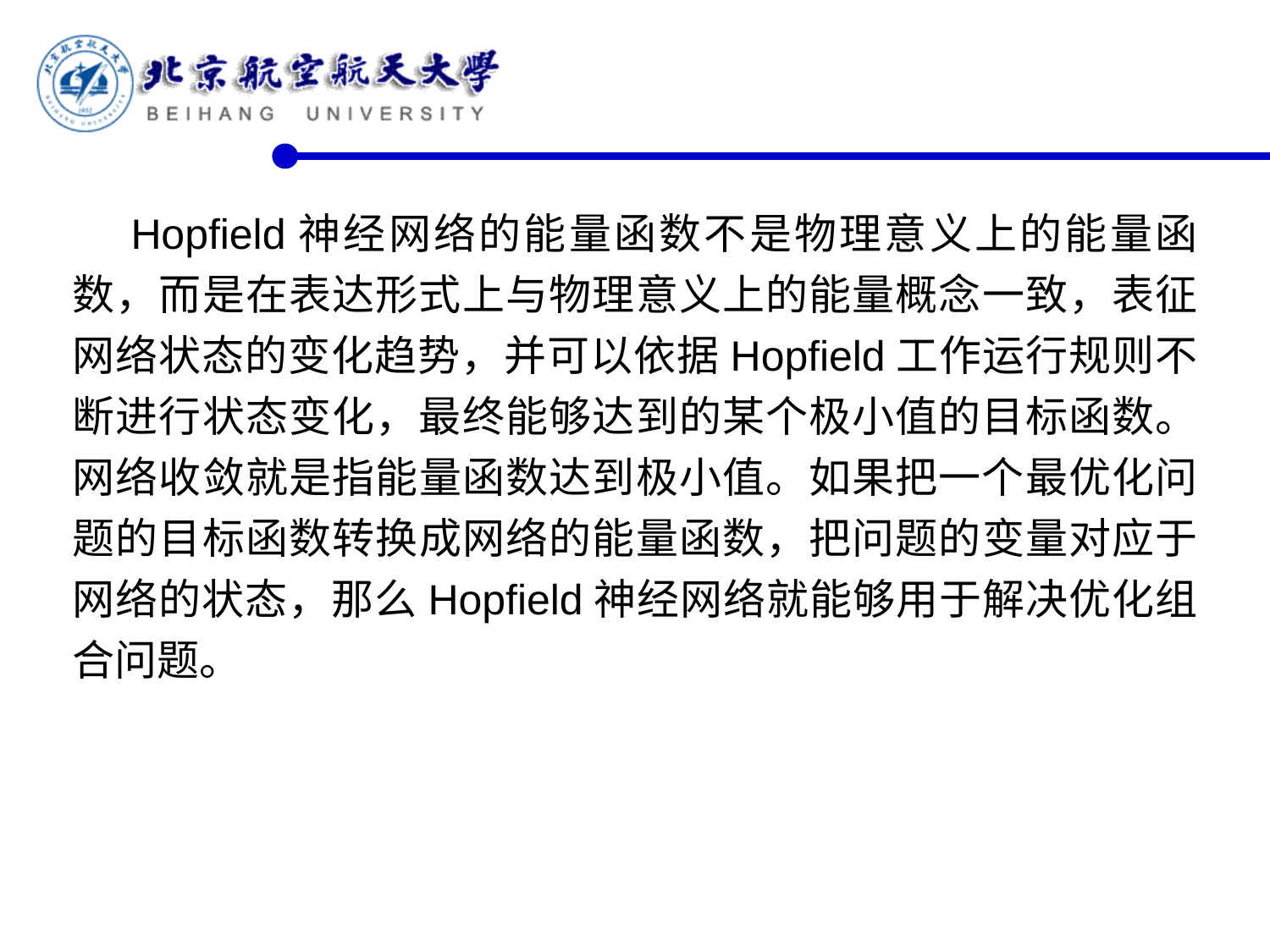

Hopfield神经网络的能量函数不是物理意义上的能量函数，而是在表达形式上与物理意义上的能量概念一致，表征网络状态的变化趋势，并可以依据Hopfield工作运行规则不断进行状态变化，最终能够达到的某个极小值的目标函数。网络收敛就是指能量函数达到极小值。如果把一个最优化问题的目标函数转换成网络的能量函数，把问题的变量对应于网络的状态，那么Hopfield神经网络就能够用于解决优化组合问题。